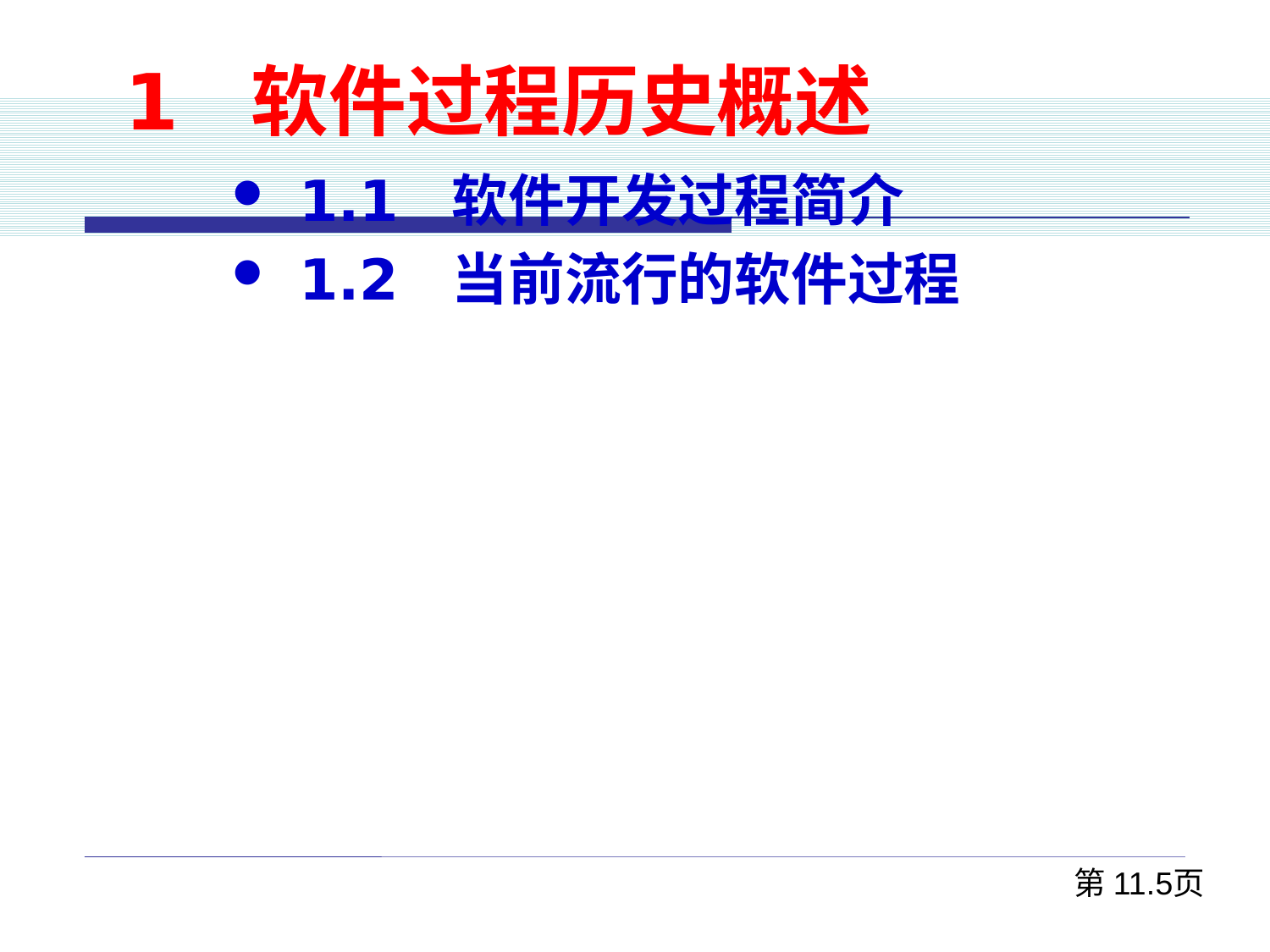

1  软件过程历史概述
 1.1  软件开发过程简介
 1.2  当前流行的软件过程
第11.5页